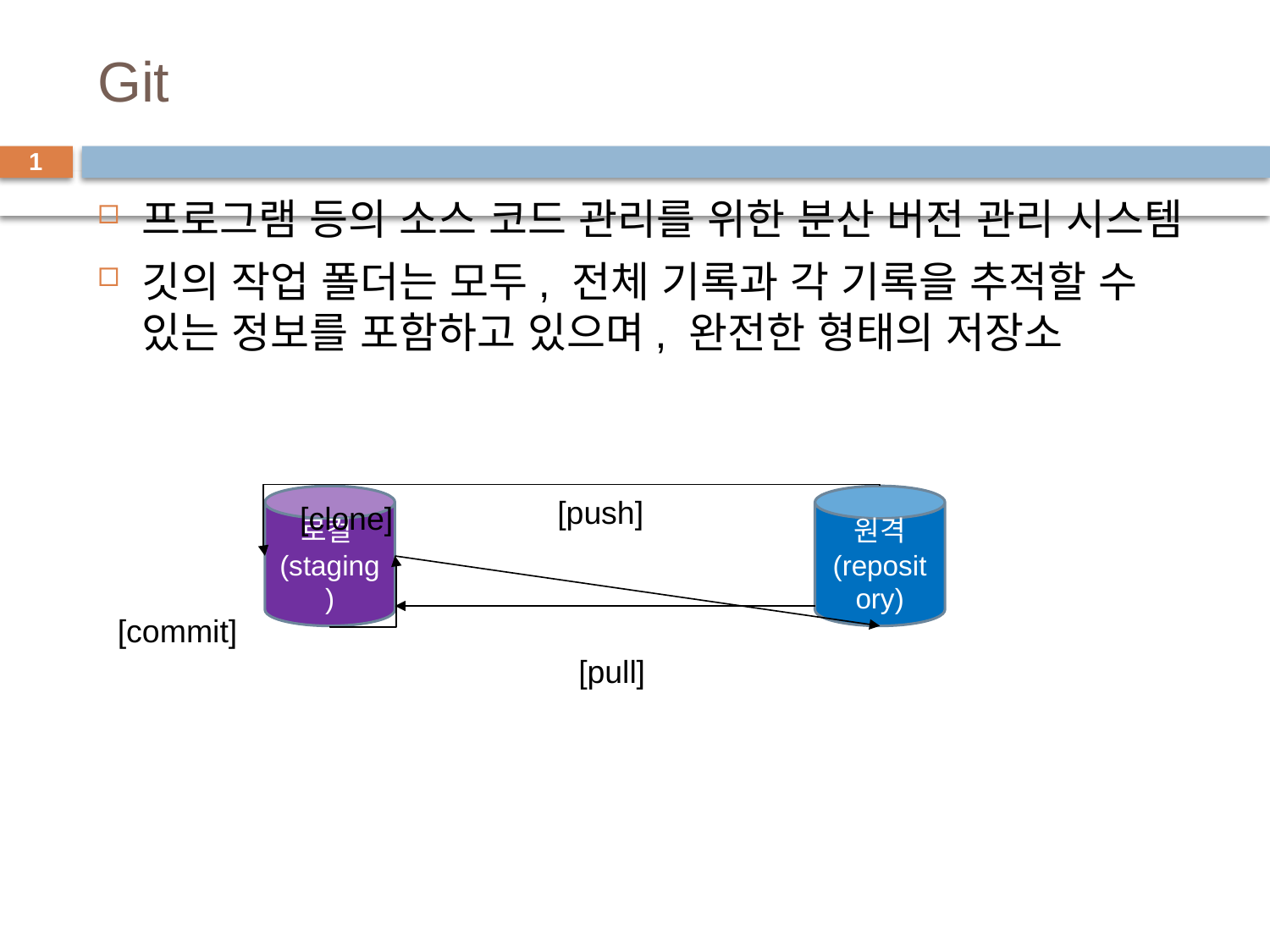

# Git
1
프로그램 등의 소스 코드 관리를 위한 분산 버전 관리 시스템
깃의 작업 폴더는 모두, 전체 기록과 각 기록을 추적할 수 있는 정보를 포함하고 있으며, 완전한 형태의 저장소
로컬(staging)
[push]
원격
(repository)
[clone]
[commit]
[pull]